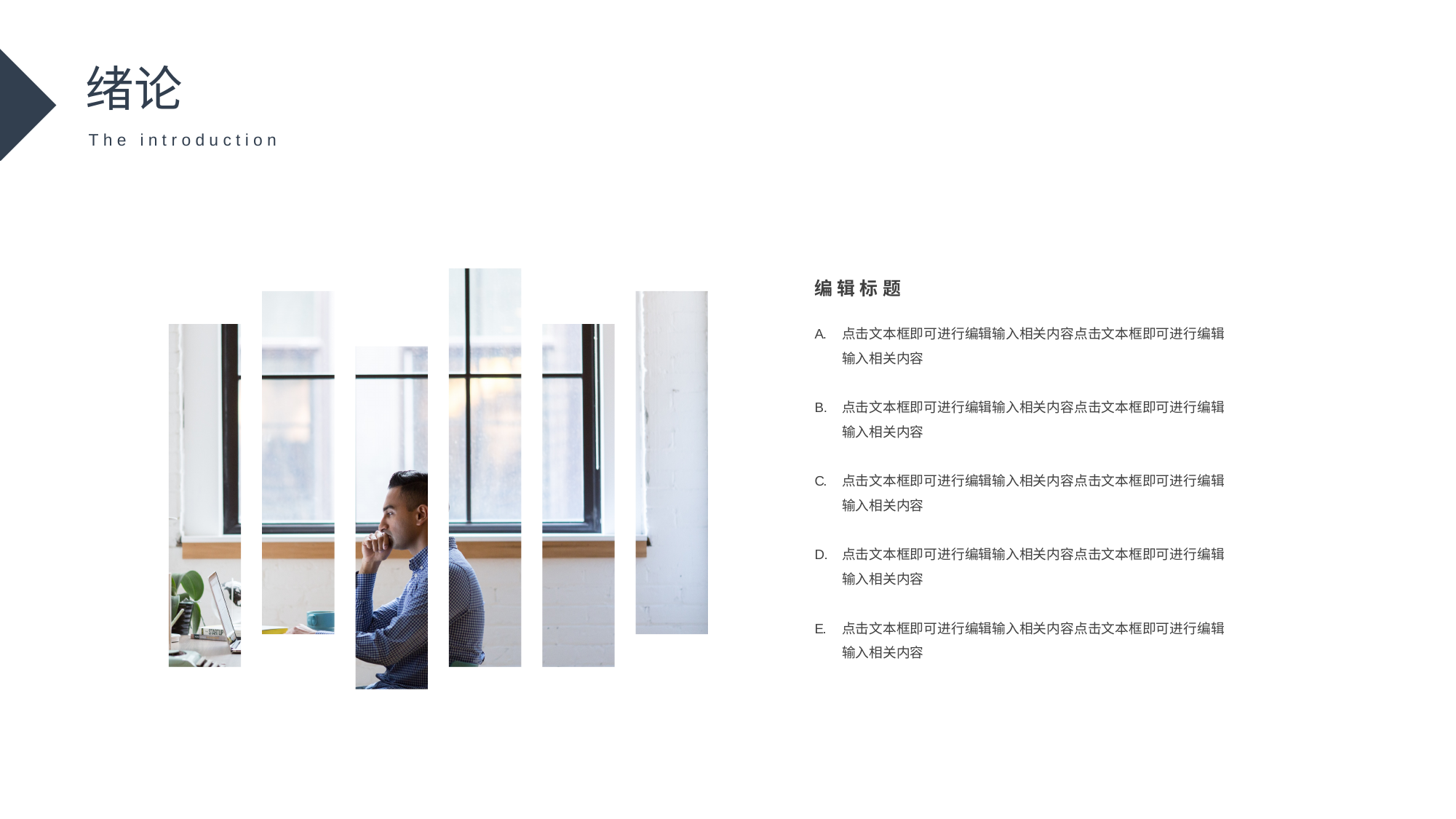

绪论

The introduction
编辑标题

点击文本框即可进行编辑输入相关内容点击文本框即可进行编辑输入相关内容

点击文本框即可进行编辑输入相关内容点击文本框即可进行编辑输入相关内容

点击文本框即可进行编辑输入相关内容点击文本框即可进行编辑输入相关内容

点击文本框即可进行编辑输入相关内容点击文本框即可进行编辑输入相关内容

点击文本框即可进行编辑输入相关内容点击文本框即可进行编辑输入相关内容